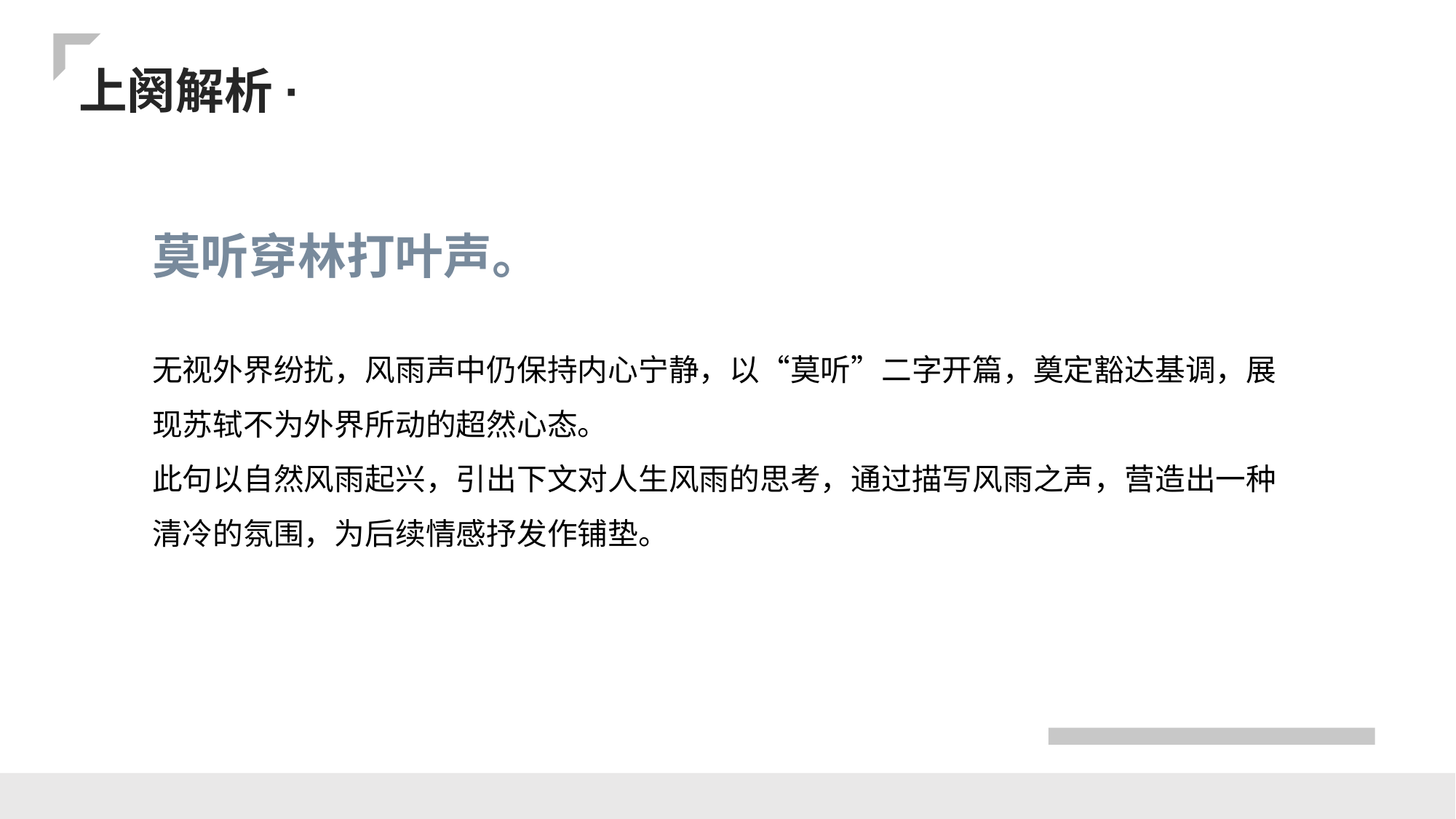

上阕解析·

莫听穿林打叶声。

无视外界纷扰，风雨声中仍保持内心宁静，以“莫听”二字开篇，奠定豁达基调，展现苏轼不为外界所动的超然心态。
此句以自然风雨起兴，引出下文对人生风雨的思考，通过描写风雨之声，营造出一种清冷的氛围，为后续情感抒发作铺垫。